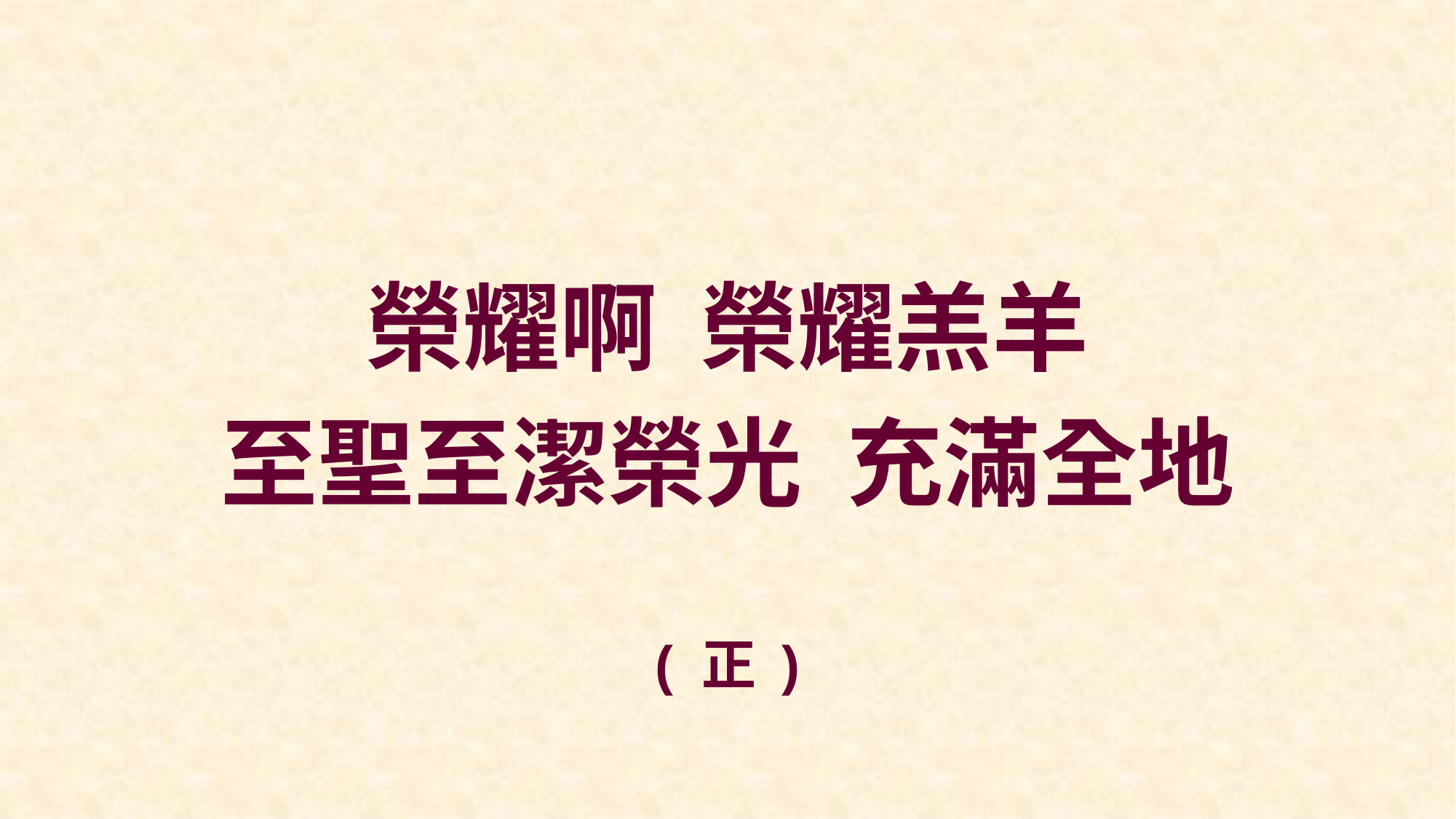

榮耀啊  榮耀羔羊
至聖至潔榮光  充滿全地
( 正 )